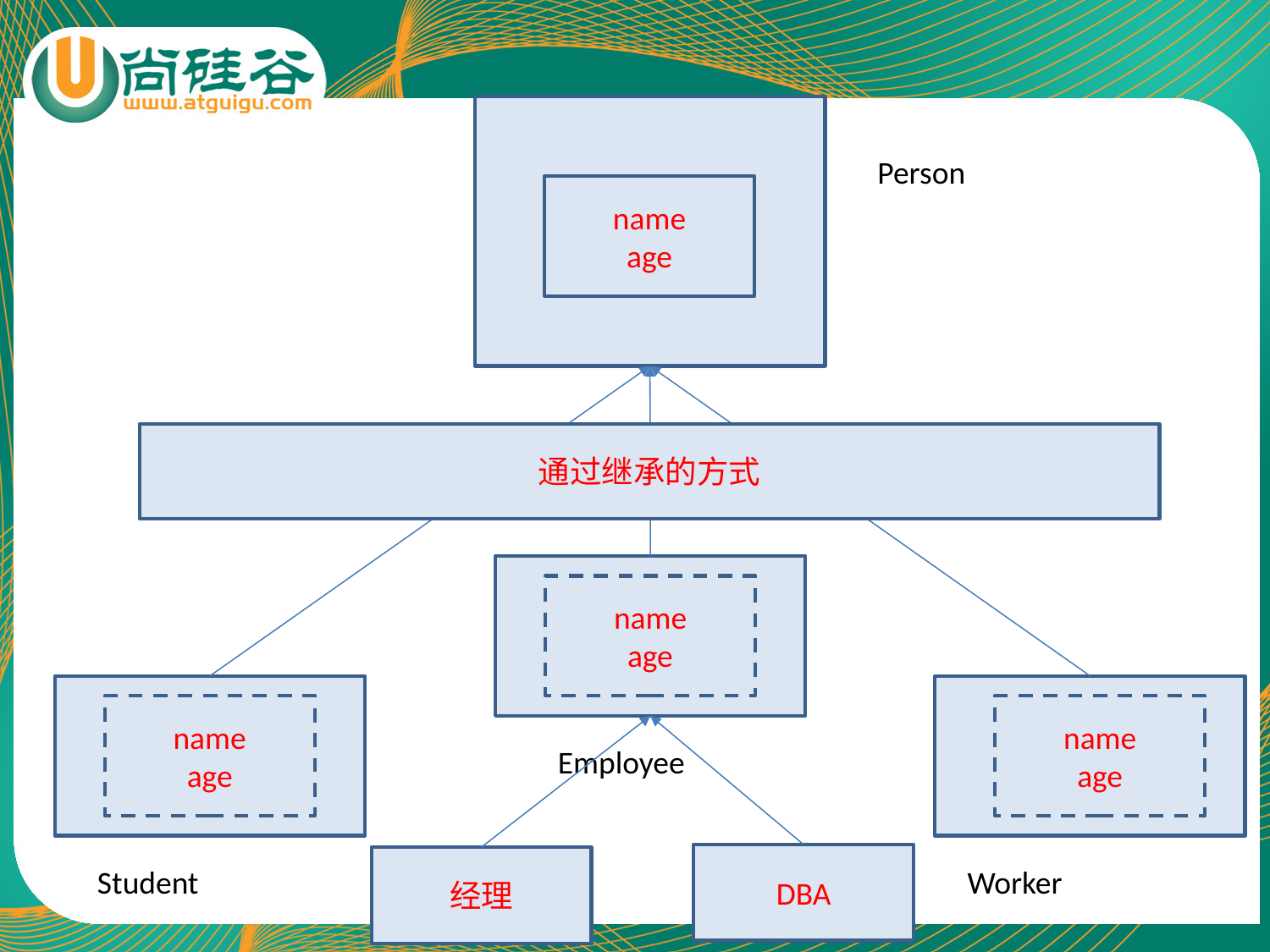

Person
name
age
通过继承的方式

name
age

name
age
name
age
Employee
DBA
经理
Student
Worker